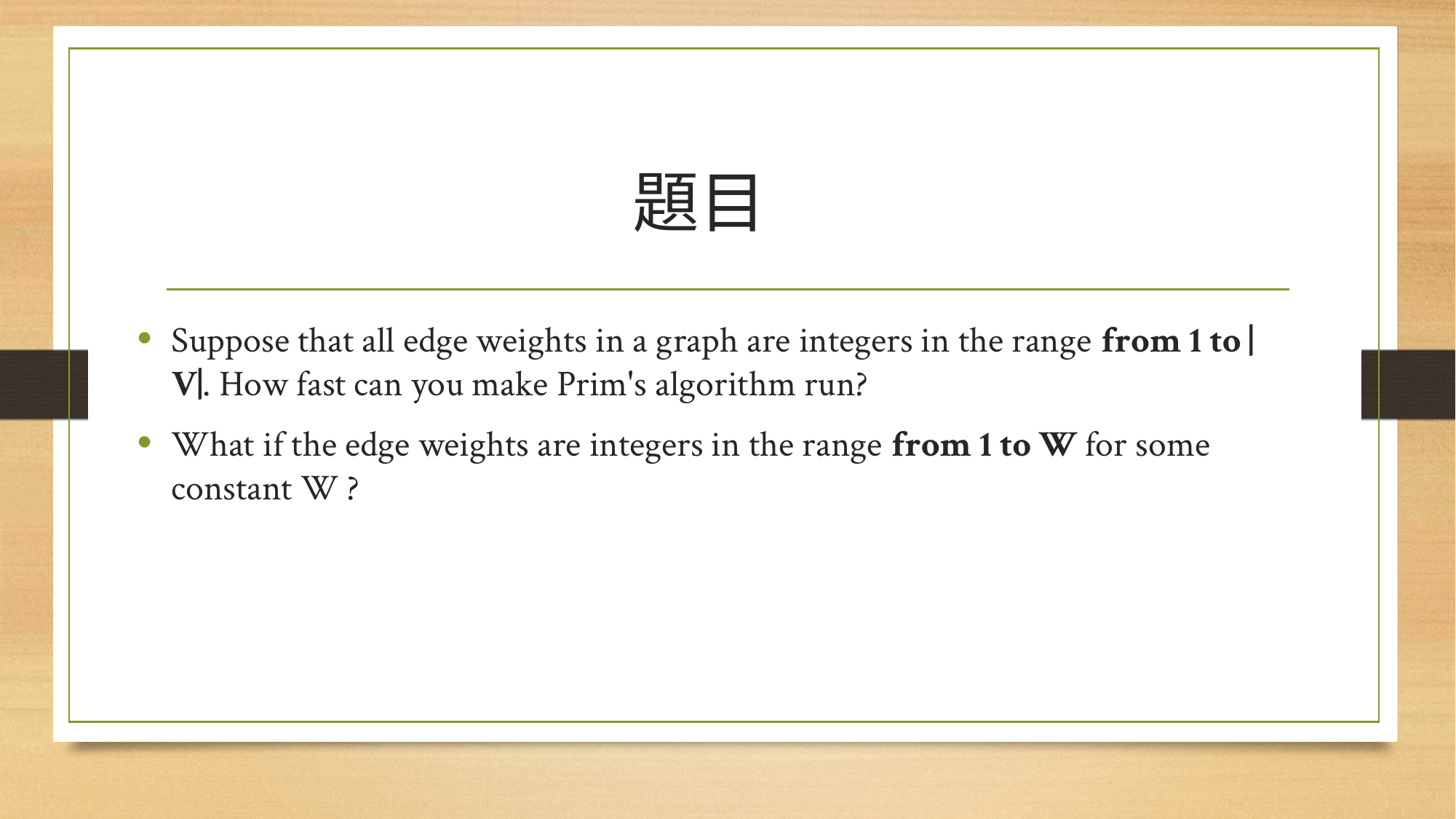

# 題目
Suppose that all edge weights in a graph are integers in the range from 1 to |V|. How fast can you make Prim's algorithm run?
What if the edge weights are integers in the range from 1 to W for some constant W ?